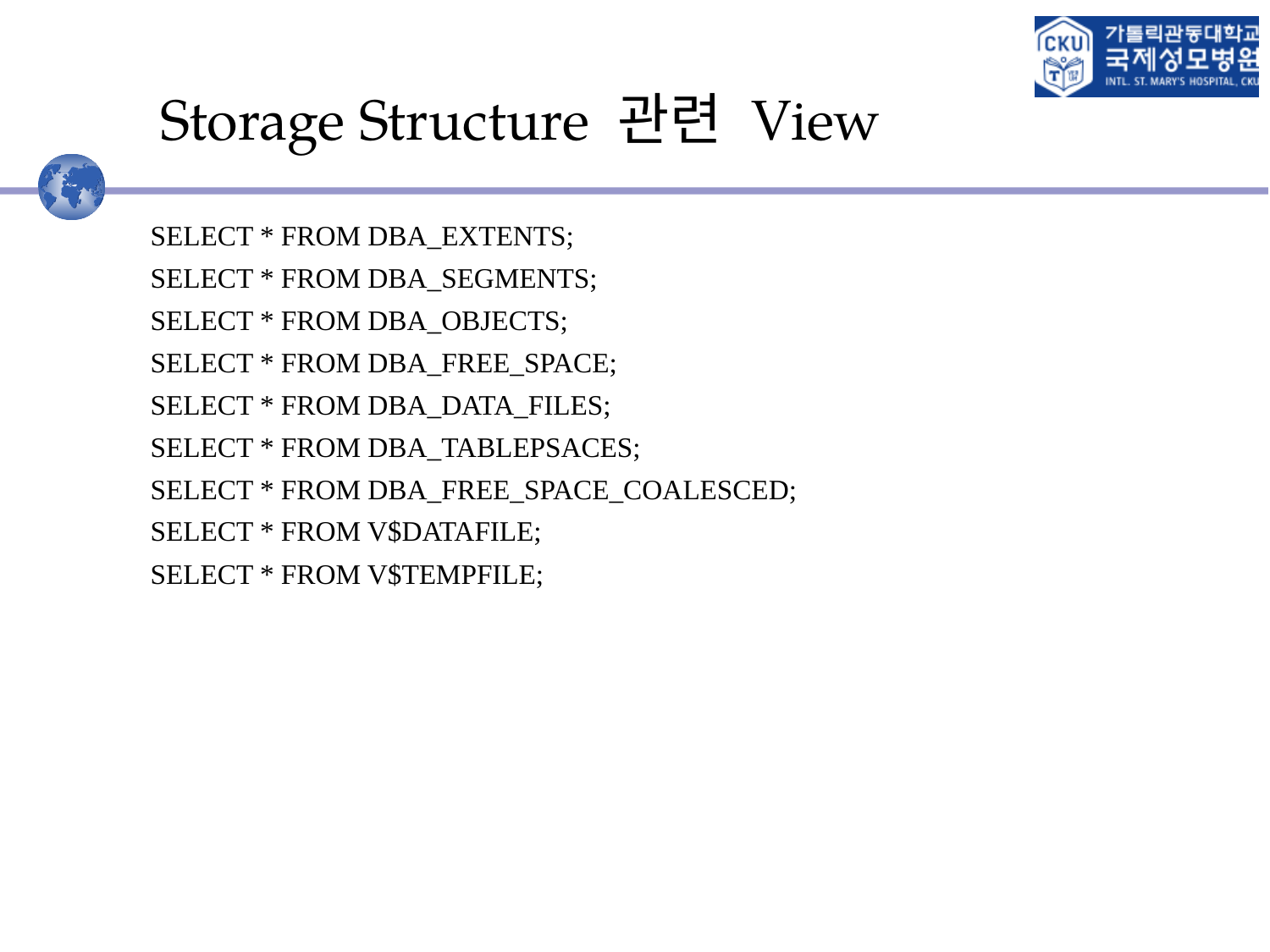

# Storage Structure 관련 View
SELECT * FROM DBA_EXTENTS;
SELECT * FROM DBA_SEGMENTS;
SELECT * FROM DBA_OBJECTS;
SELECT * FROM DBA_FREE_SPACE;
SELECT * FROM DBA_DATA_FILES;
SELECT * FROM DBA_TABLEPSACES;
SELECT * FROM DBA_FREE_SPACE_COALESCED;
SELECT * FROM V$DATAFILE;
SELECT * FROM V$TEMPFILE;